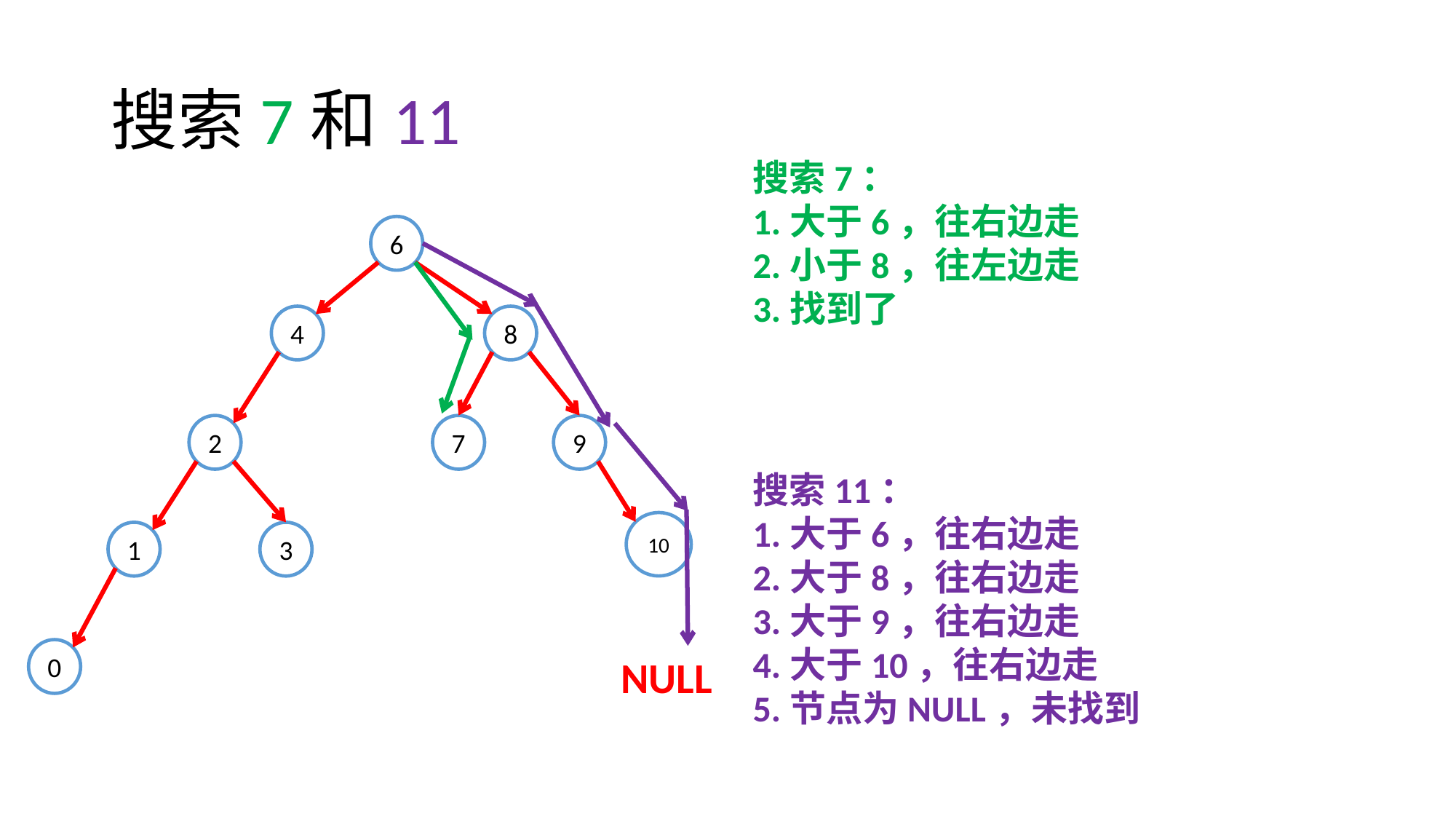

# 搜索7和11
搜索7：
1.大于6，往右边走
2.小于8，往左边走
3.找到了
6
4
8
2
7
9
10
1
3
0
搜索11：
1.大于6，往右边走
2.大于8，往右边走
3.大于9，往右边走
4.大于10，往右边走
5.节点为NULL，未找到
NULL